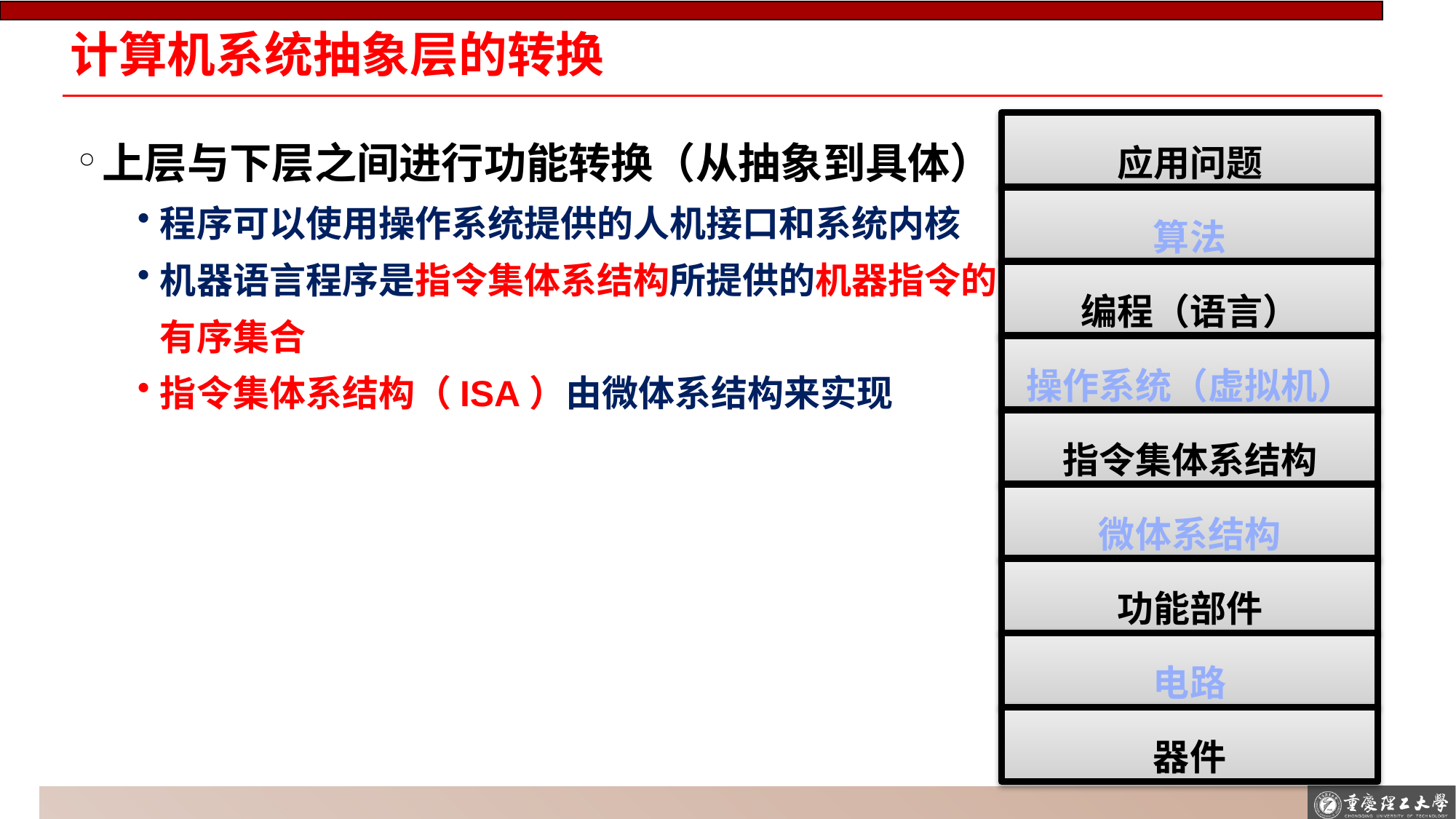

# 计算机系统抽象层的转换
应用问题
算法
编程（语言）
操作系统（虚拟机）
指令集体系结构
微体系结构
功能部件
电路
器件
上层与下层之间进行功能转换（从抽象到具体）
程序可以使用操作系统提供的人机接口和系统内核
机器语言程序是指令集体系结构所提供的机器指令的有序集合
指令集体系结构（ISA）由微体系结构来实现